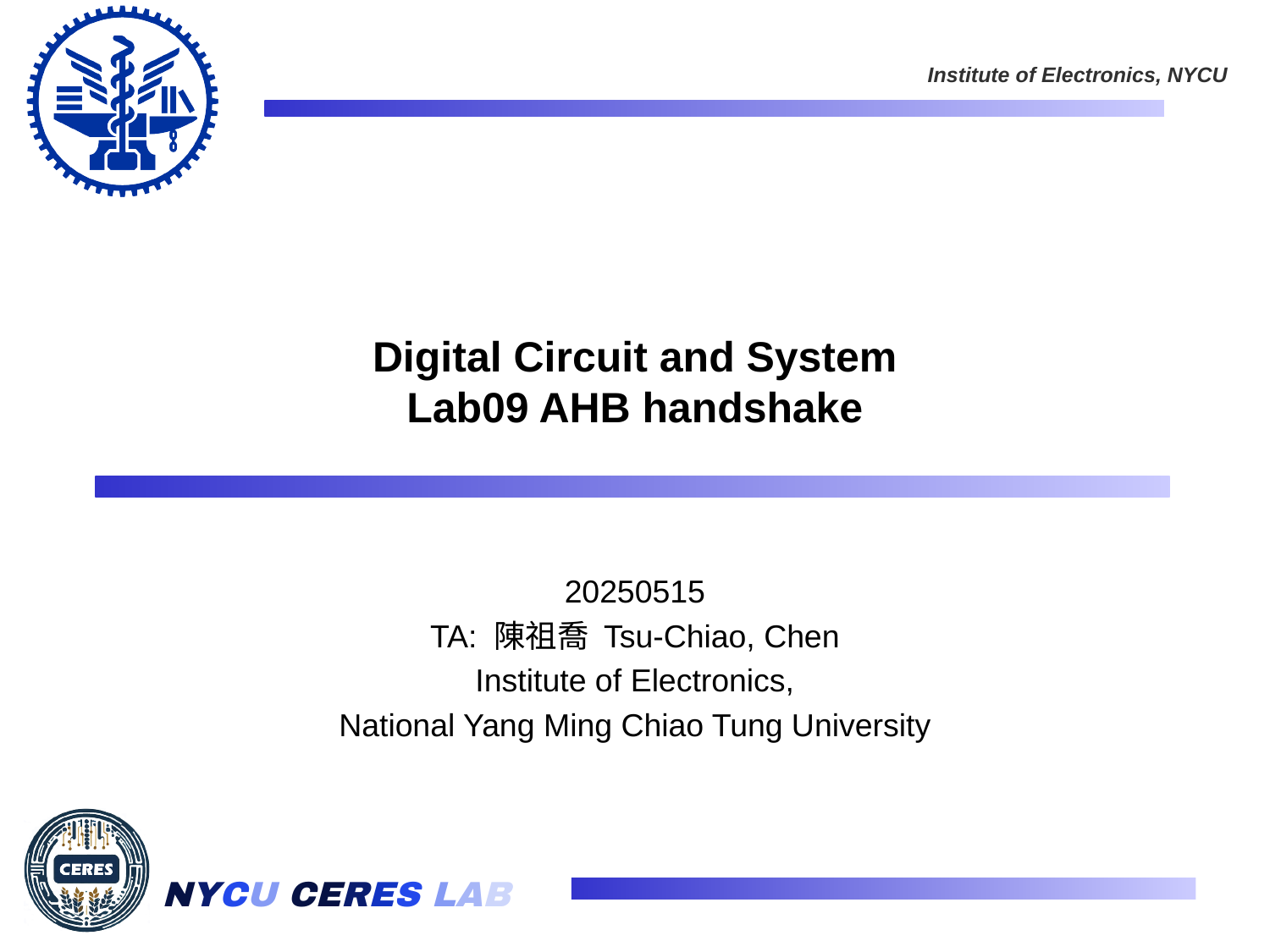

# Digital Circuit and System Lab09 AHB handshake
20250515
TA: 陳祖喬 Tsu-Chiao, Chen
Institute of Electronics,
National Yang Ming Chiao Tung University